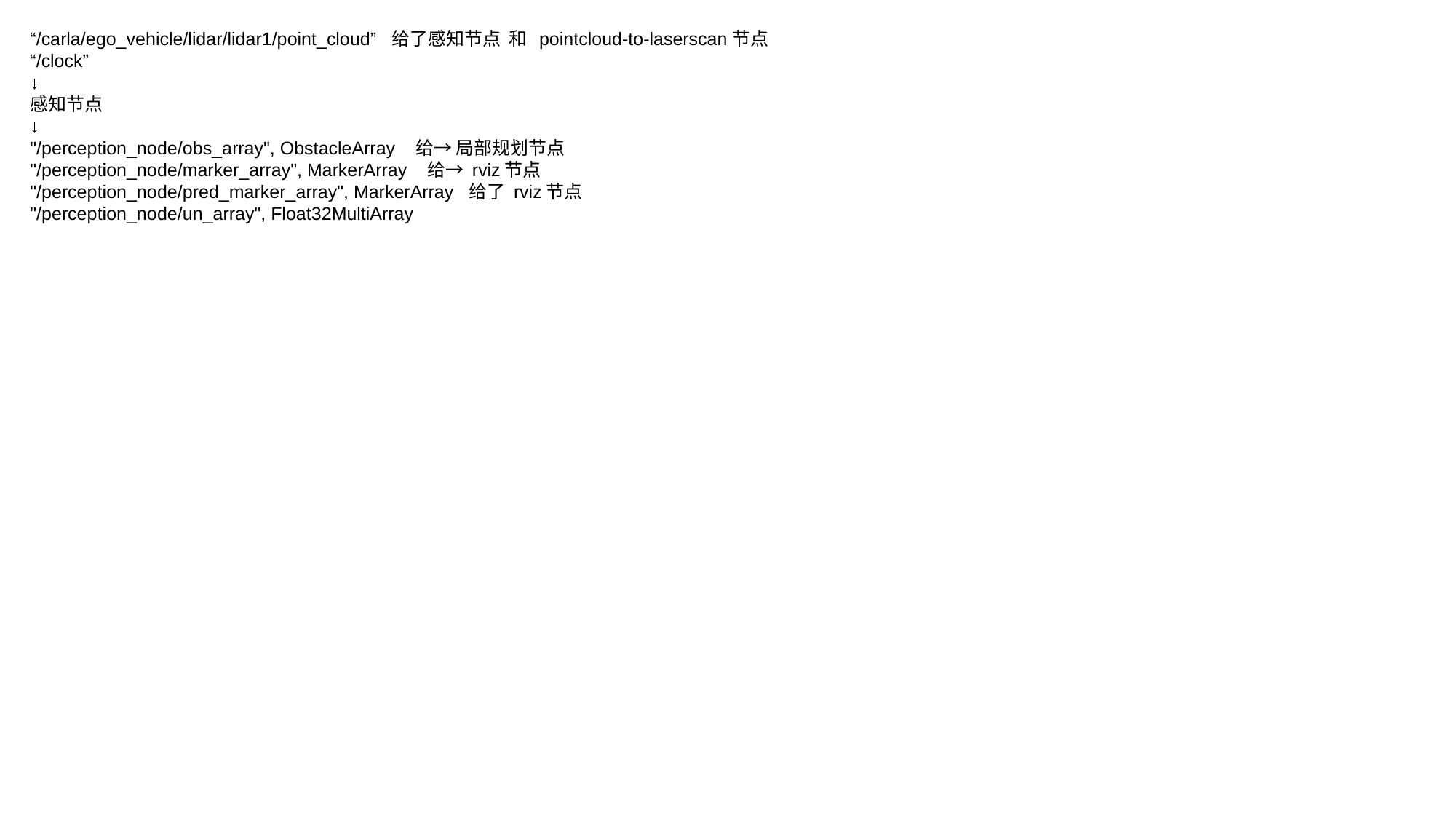

“/carla/ego_vehicle/lidar/lidar1/point_cloud”  给了感知节点  和  pointcloud-to-laserscan节点
“/clock”
↓
感知节点
↓
"/perception_node/obs_array", ObstacleArray   给→ 局部规划节点
"/perception_node/marker_array", MarkerArray   给→ rviz节点
"/perception_node/pred_marker_array", MarkerArray  给了 rviz节点
"/perception_node/un_array", Float32MultiArray